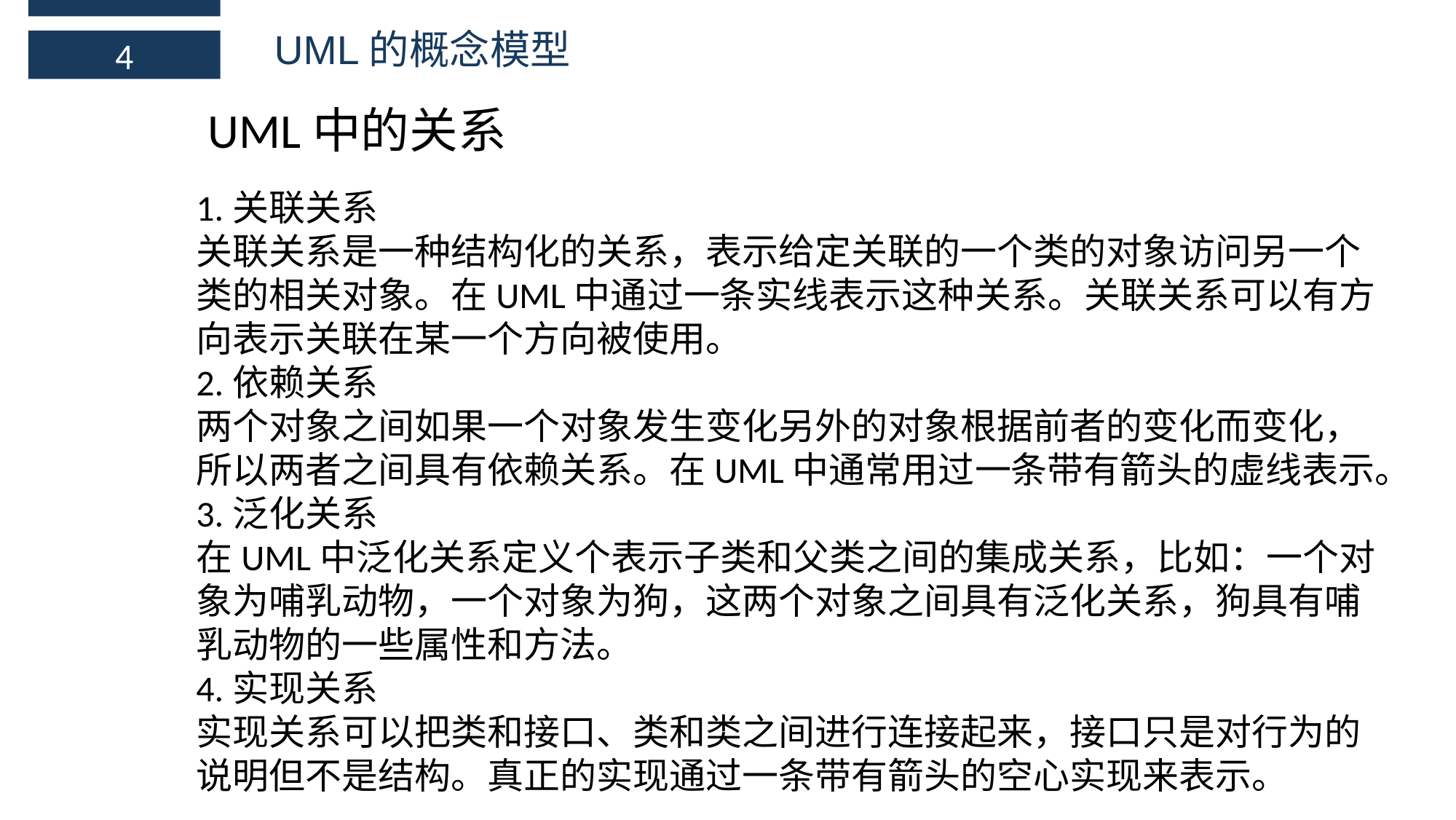

UML的概念模型
4
UML中的关系
1.关联关系
关联关系是一种结构化的关系，表示给定关联的一个类的对象访问另一个类的相关对象。在UML中通过一条实线表示这种关系。关联关系可以有方向表示关联在某一个方向被使用。
2.依赖关系
两个对象之间如果一个对象发生变化另外的对象根据前者的变化而变化，所以两者之间具有依赖关系。在UML中通常用过一条带有箭头的虚线表示。
3.泛化关系
在UML中泛化关系定义个表示子类和父类之间的集成关系，比如：一个对象为哺乳动物，一个对象为狗，这两个对象之间具有泛化关系，狗具有哺乳动物的一些属性和方法。
4.实现关系
实现关系可以把类和接口、类和类之间进行连接起来，接口只是对行为的说明但不是结构。真正的实现通过一条带有箭头的空心实现来表示。